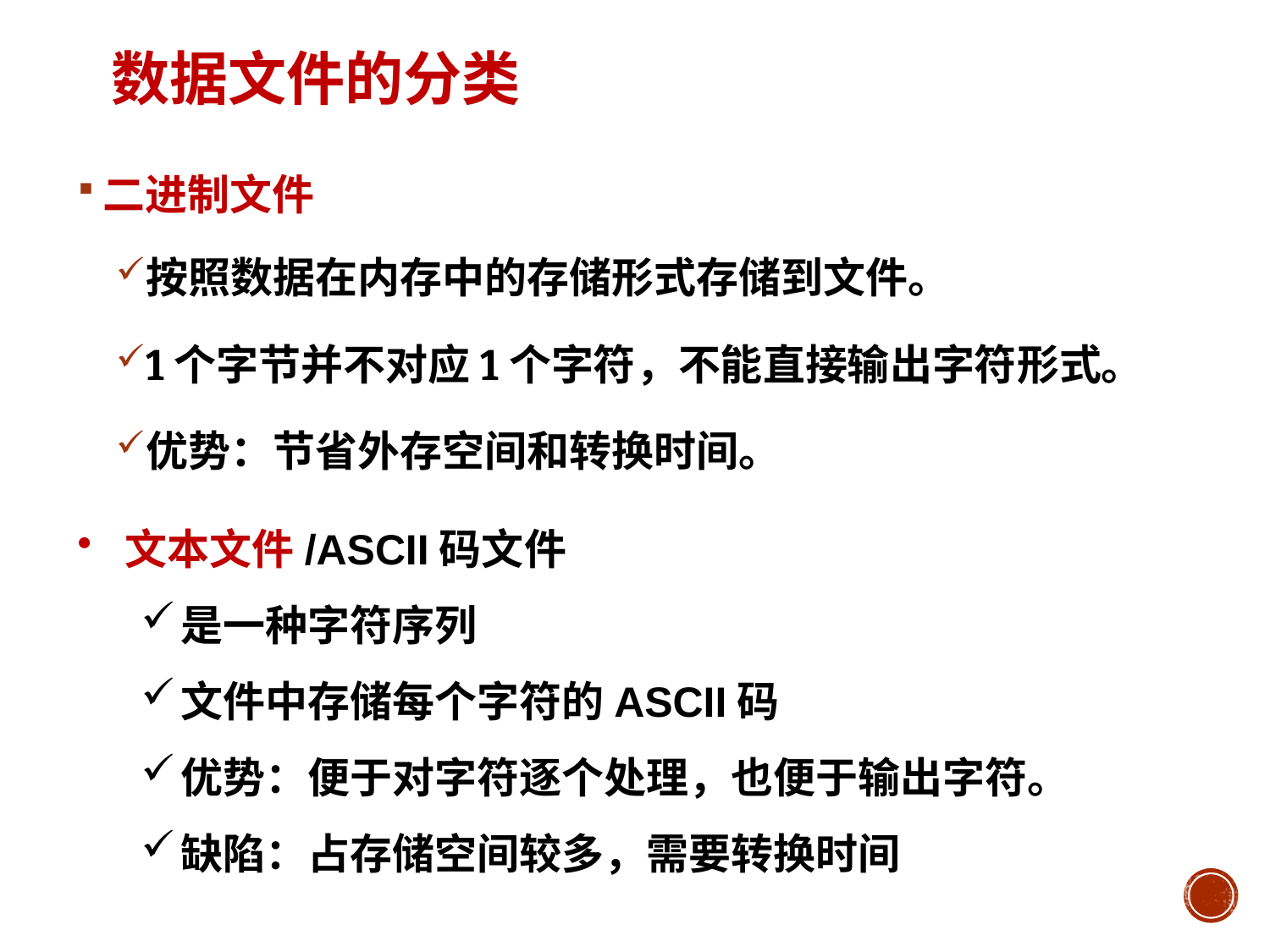

# 数据文件的分类
二进制文件
按照数据在内存中的存储形式存储到文件。
1个字节并不对应1个字符，不能直接输出字符形式。
优势：节省外存空间和转换时间。
文本文件/ASCII码文件
是一种字符序列
文件中存储每个字符的ASCII码
优势：便于对字符逐个处理，也便于输出字符。
缺陷：占存储空间较多，需要转换时间

8